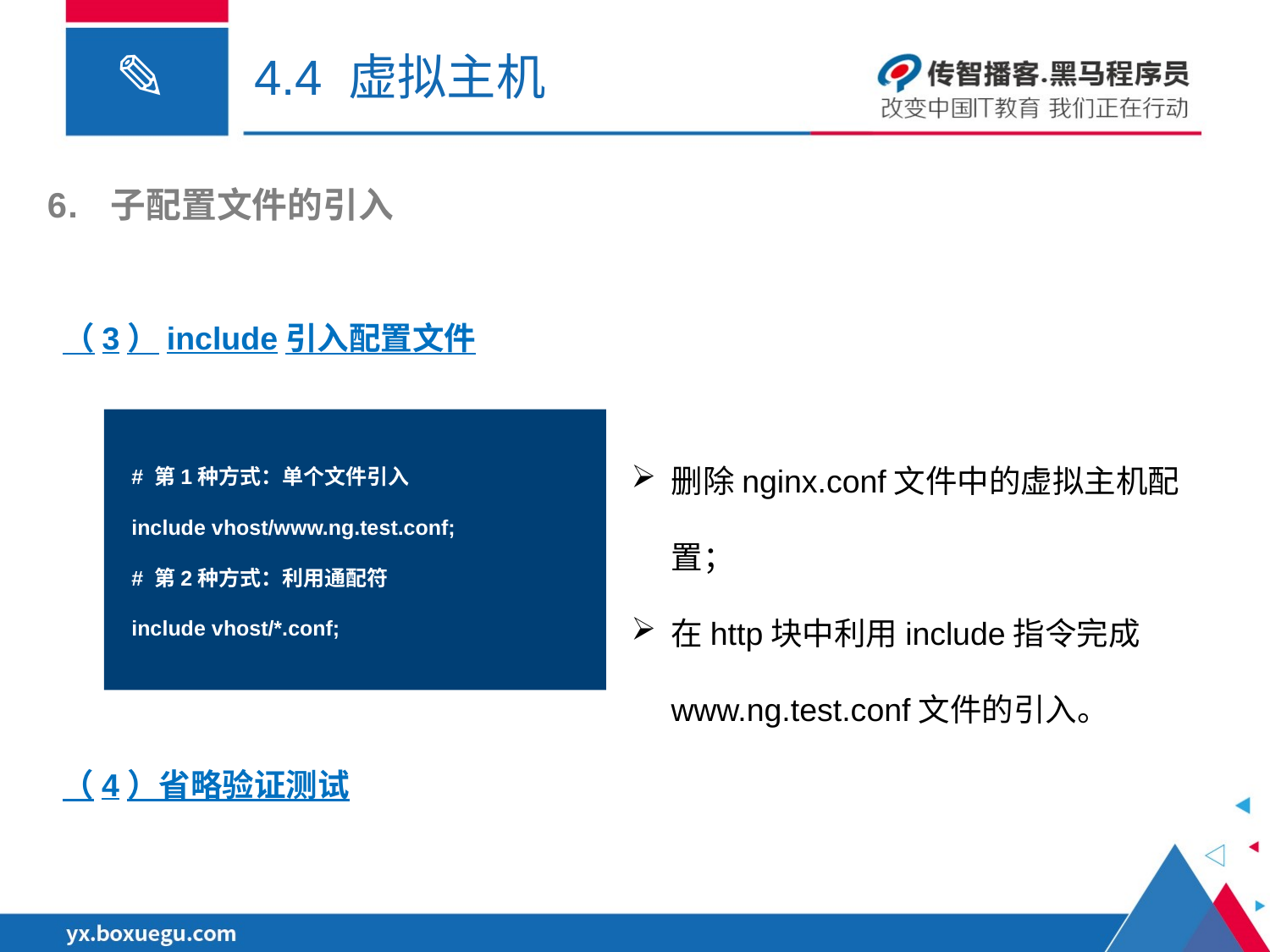

# 4.4 虚拟主机
子配置文件的引入
（3）include引入配置文件

# 第1种方式：单个文件引入
include vhost/www.ng.test.conf;
# 第2种方式：利用通配符
include vhost/*.conf;
删除nginx.conf文件中的虚拟主机配置；
在http块中利用include指令完成www.ng.test.conf文件的引入。
（4）省略验证测试